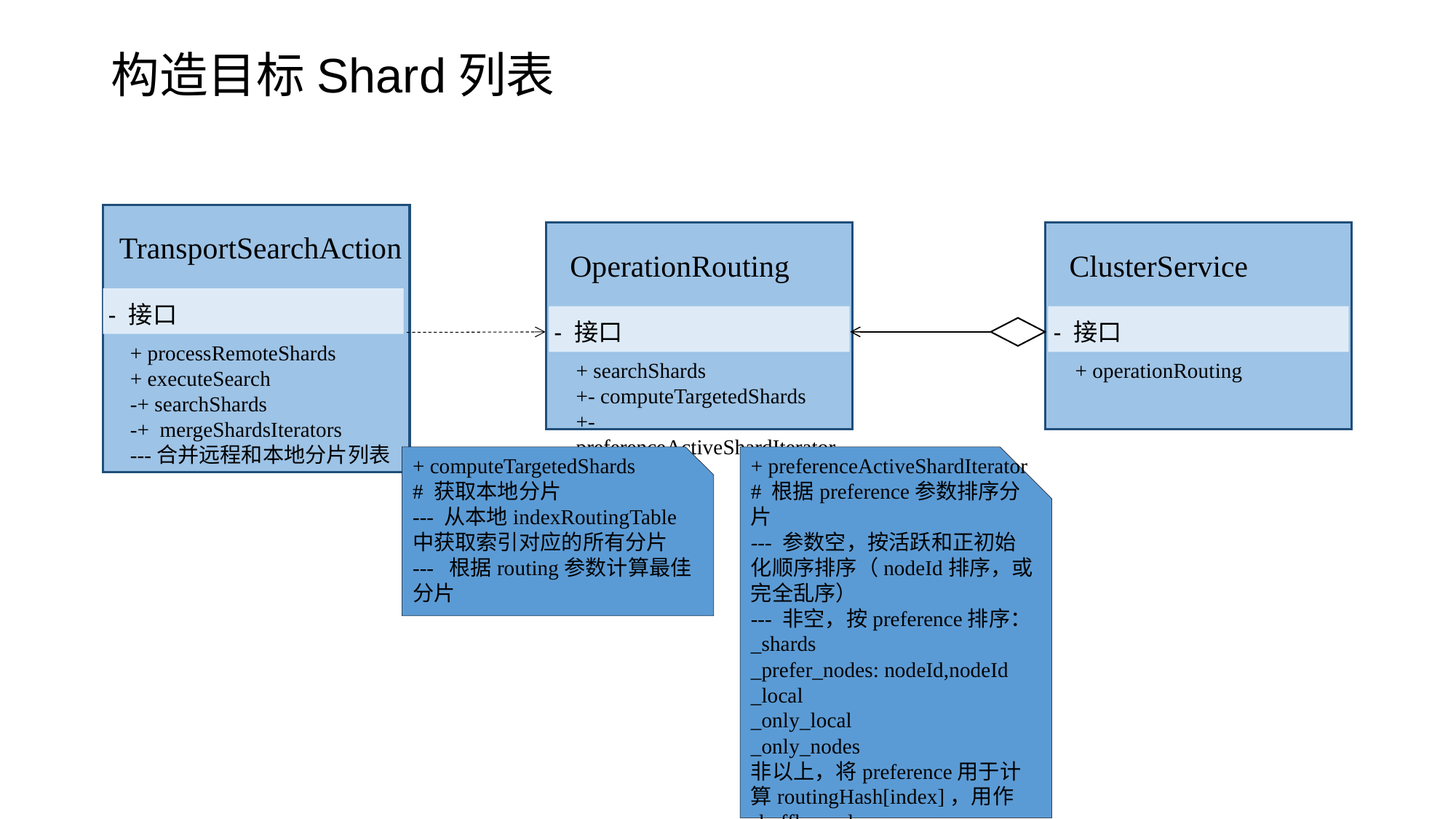

# 构造目标Shard列表

TransportSearchAction

- 接口
+ processRemoteShards
+ executeSearch
-+ searchShards
-+  mergeShardsIterators
---合并远程和本地分片列表

OperationRouting

- 接口
+ searchShards
+- computeTargetedShards
+- preferenceActiveShardIterator

ClusterService

- 接口
+ operationRouting

+ computeTargetedShards
# 获取本地分片
--- 从本地indexRoutingTable中获取索引对应的所有分片
---  根据routing参数计算最佳分片

+ preferenceActiveShardIterator
# 根据preference参数排序分片
--- 参数空，按活跃和正初始化顺序排序（nodeId排序，或完全乱序）
--- 非空，按preference排序：
_shards
_prefer_nodes: nodeId,nodeId
_local
_only_local
_only_nodes
非以上，将preference用于计算routingHash[index]，用作shuffle seed